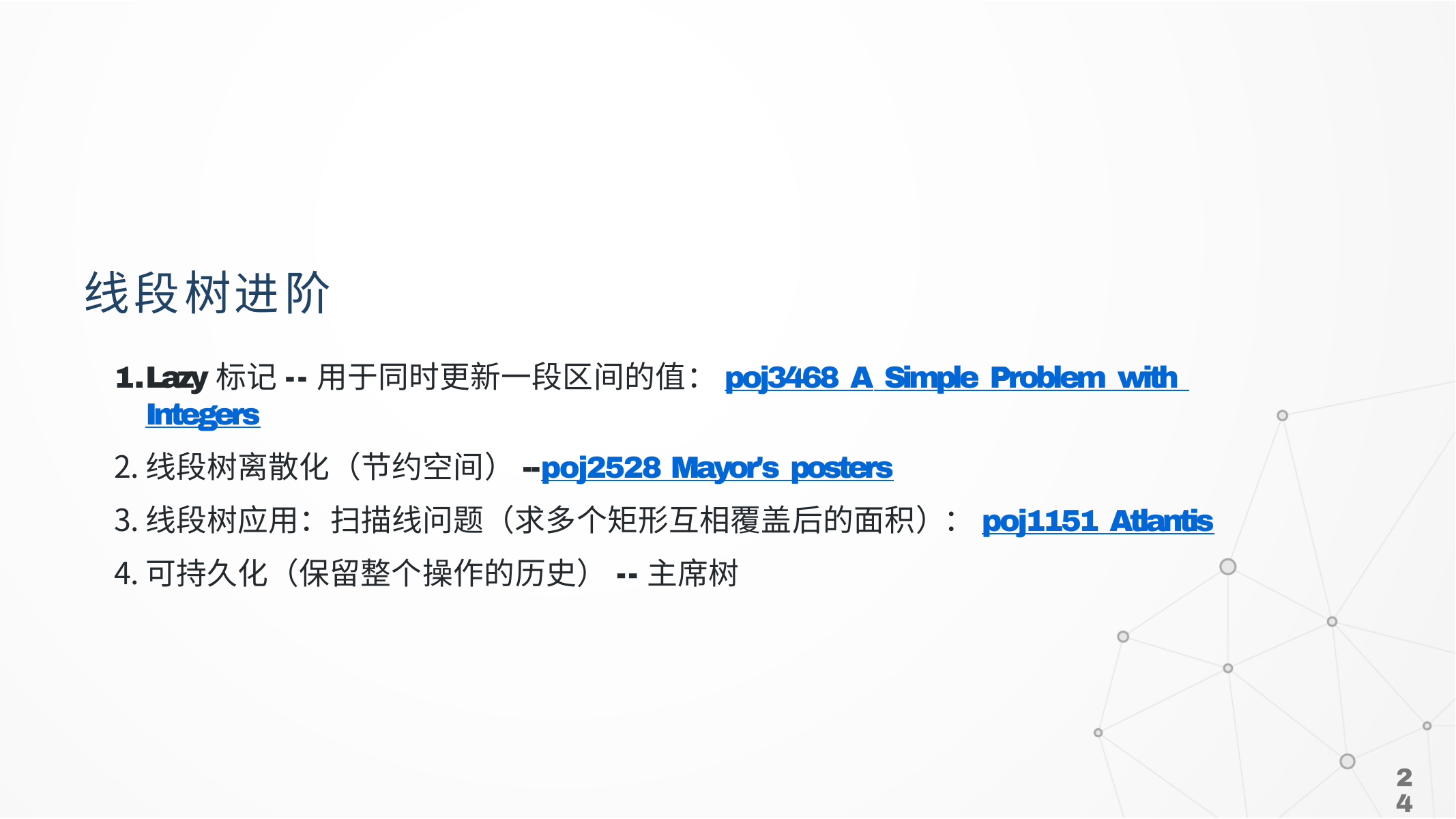

# 线段树进阶
Lazy标记--用于同时更新一段区间的值：poj3468 A Simple Problem with Integers
线段树离散化（节约空间）--poj2528 Mayor's posters
线段树应用：扫描线问题（求多个矩形互相覆盖后的面积）：poj1151 Atlantis
可持久化（保留整个操作的历史）--主席树
24